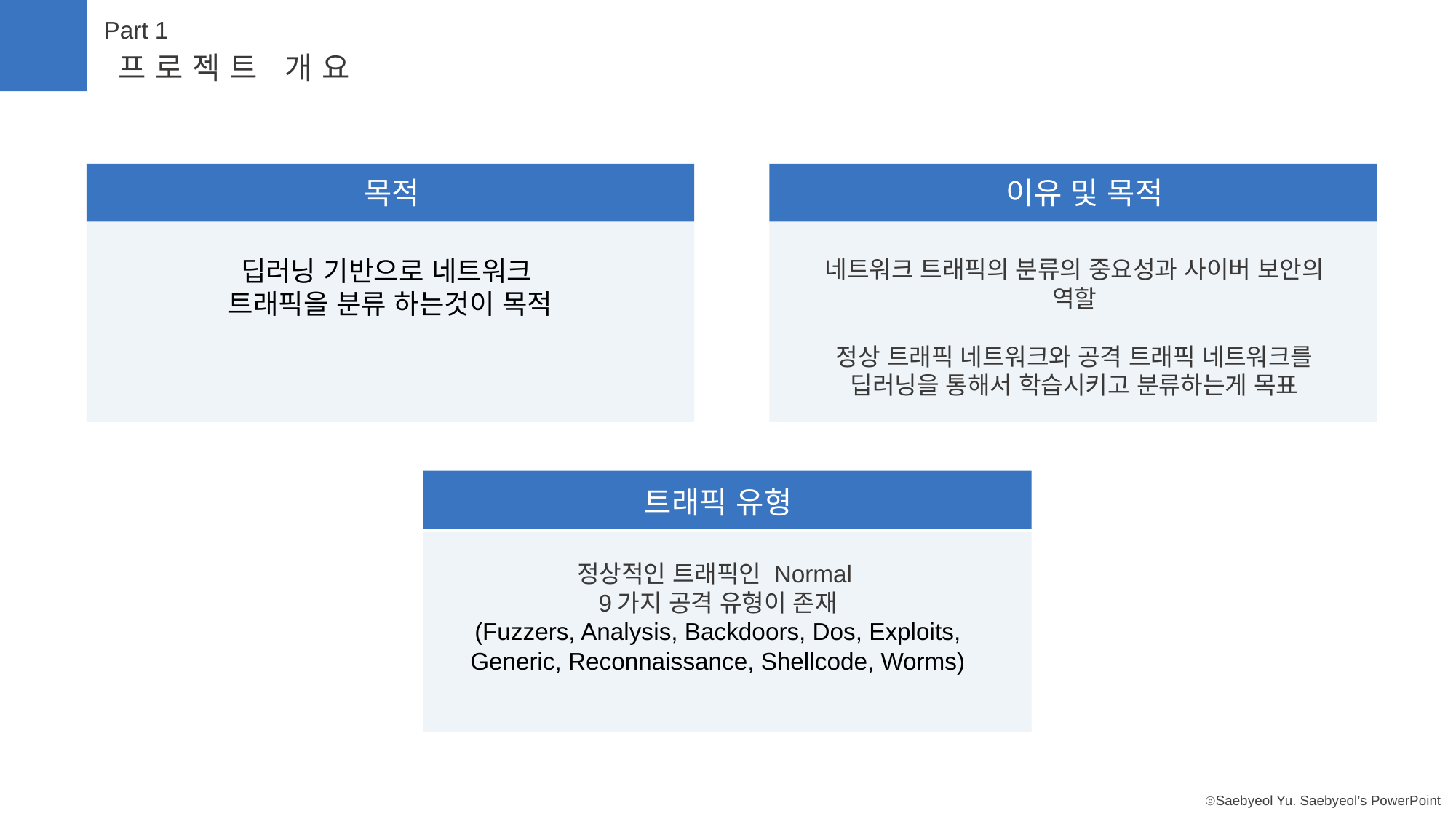

Part 1
프로젝트 개요

목적
이유 및 목적

딥러닝 기반으로 네트워크
트래픽을 분류 하는것이 목적

네트워크 트래픽의 분류의 중요성과 사이버 보안의 역할

정상 트래픽 네트워크와 공격 트래픽 네트워크를 딥러닝을 통해서 학습시키고 분류하는게 목표

트래픽 유형

정상적인 트래픽인 Normal
9가지 공격 유형이 존재
(Fuzzers, Analysis, Backdoors, Dos, Exploits, Generic, Reconnaissance, Shellcode, Worms)